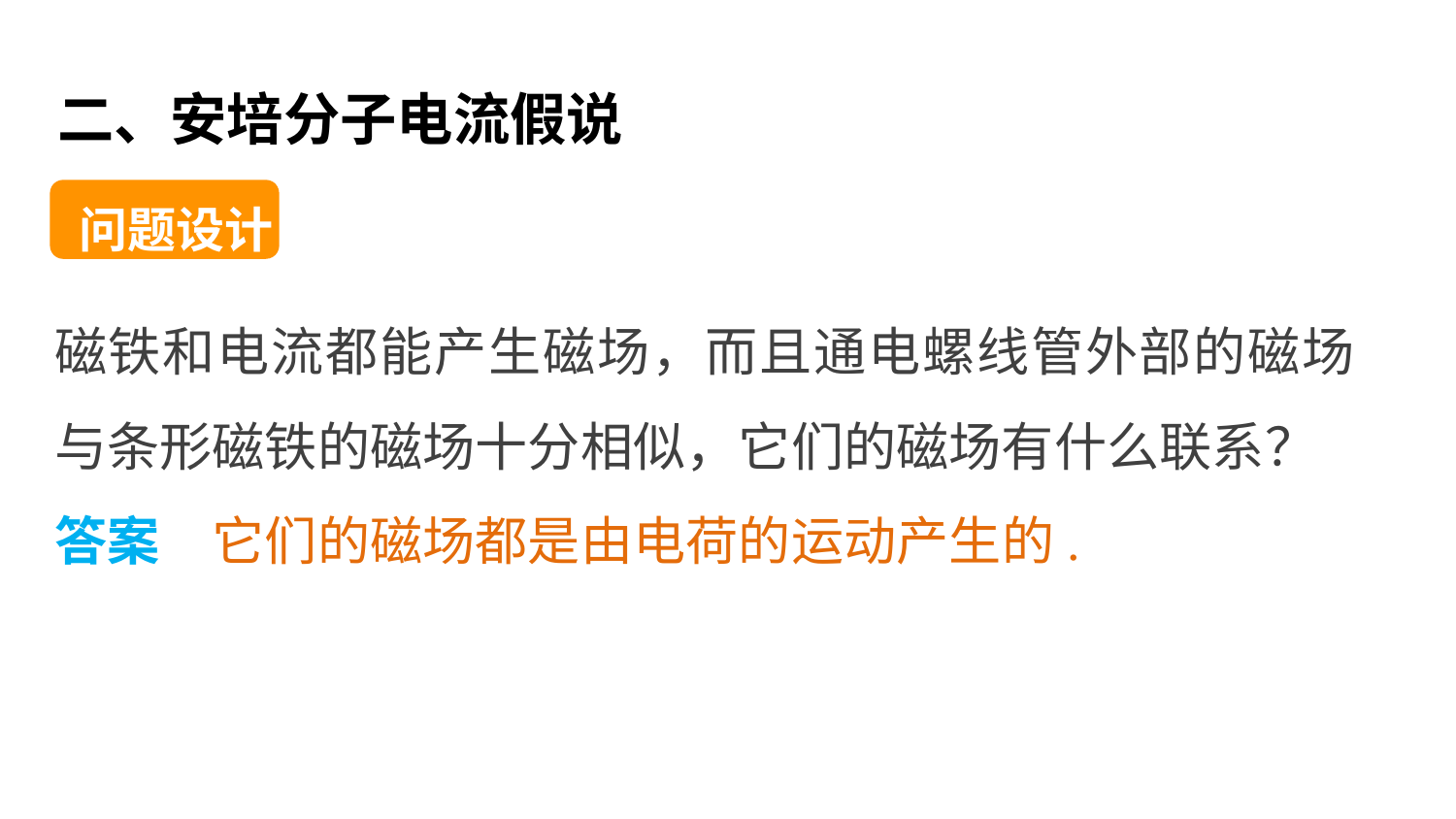

二、安培分子电流假说
 问题设计
磁铁和电流都能产生磁场，而且通电螺线管外部的磁场与条形磁铁的磁场十分相似，它们的磁场有什么联系？
答案　它们的磁场都是由电荷的运动产生的.